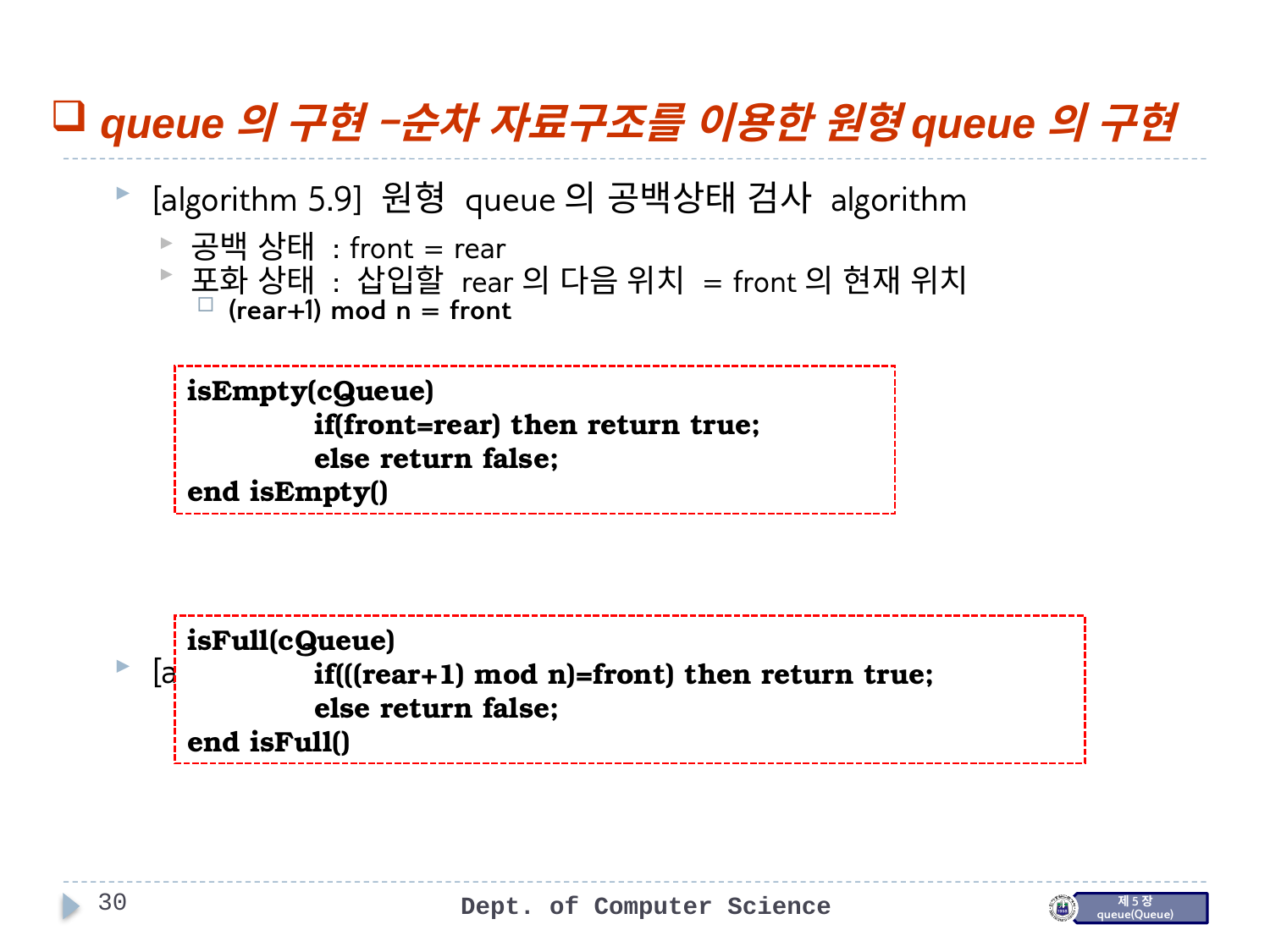

queue의 구현 –순차 자료구조를 이용한 원형queue의 구현
[algorithm 5.9] 원형 queue의 공백상태 검사 algorithm
공백 상태 : front = rear
포화 상태 : 삽입할 rear의 다음 위치 = front의 현재 위치
(rear+1) mod n = front

[algorithm 5.10] 원형 queue의 포화상태 검사 algorithm
isEmpty(cQueue)
	if(front=rear) then return true;
	else return false;
end isEmpty()
isFull(cQueue)
	if(((rear+1) mod n)=front) then return true;
	else return false;
end isFull()
30
Dept. of Computer Science